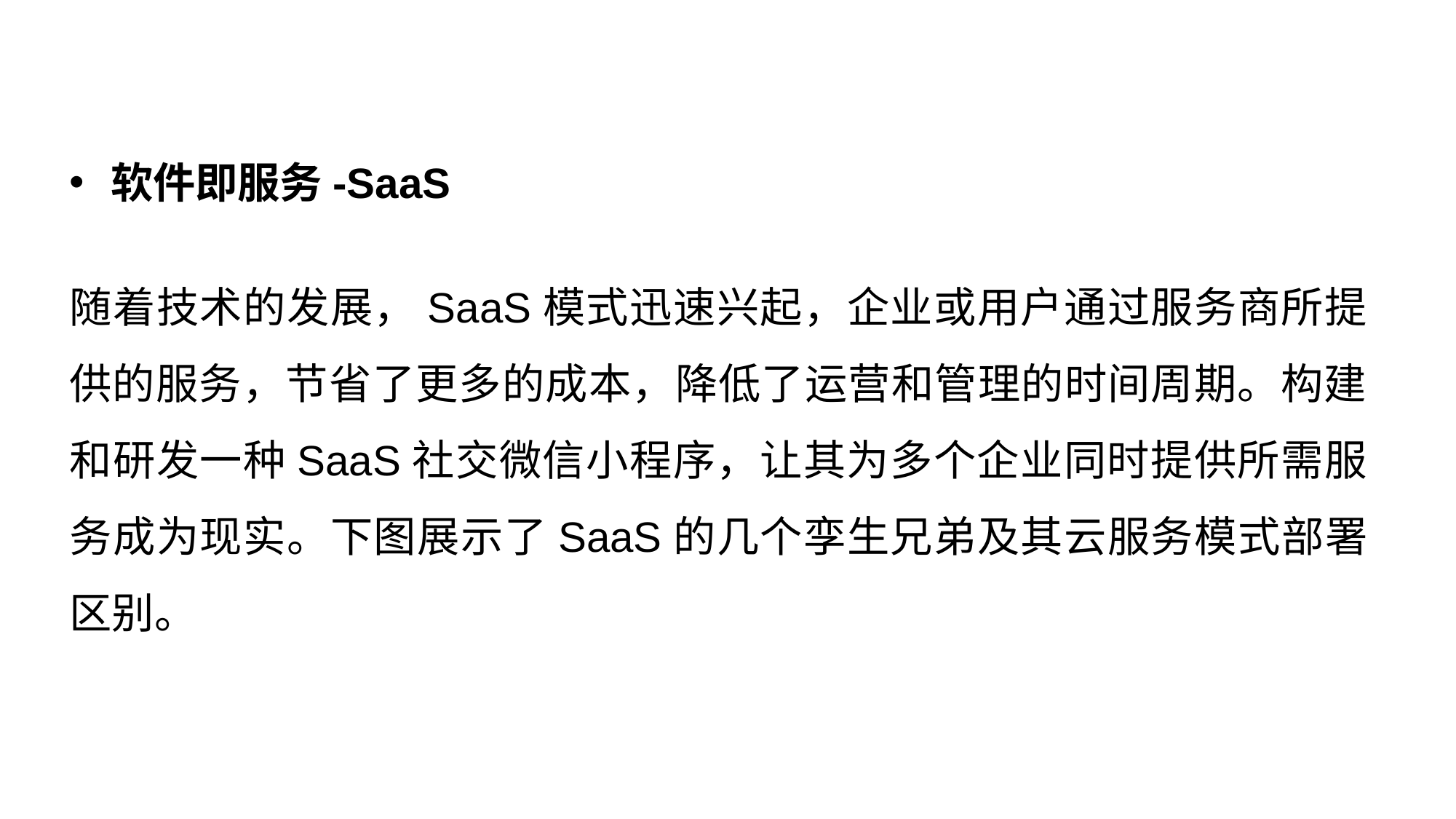

软件即服务-SaaS
随着技术的发展，SaaS模式迅速兴起，企业或用户通过服务商所提供的服务，节省了更多的成本，降低了运营和管理的时间周期。构建和研发一种SaaS社交微信小程序，让其为多个企业同时提供所需服务成为现实。下图展示了SaaS的几个孪生兄弟及其云服务模式部署区别。